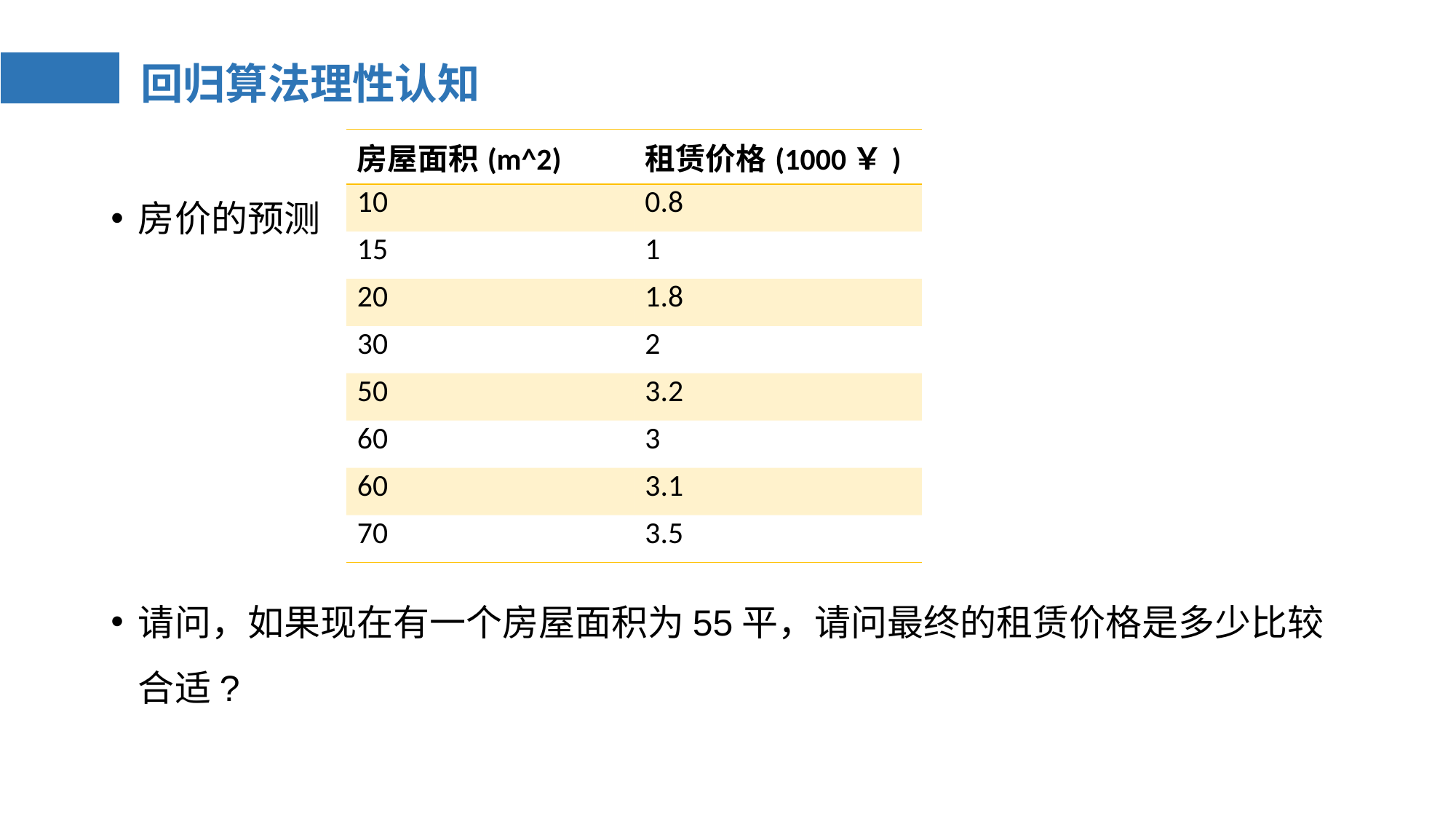

# 回归算法理性认知
| 房屋面积(m^2) | 租赁价格(1000￥) |
| --- | --- |
| 10 | 0.8 |
| 15 | 1 |
| 20 | 1.8 |
| 30 | 2 |
| 50 | 3.2 |
| 60 | 3 |
| 60 | 3.1 |
| 70 | 3.5 |
房价的预测

请问，如果现在有一个房屋面积为55平，请问最终的租赁价格是多少比较合适?